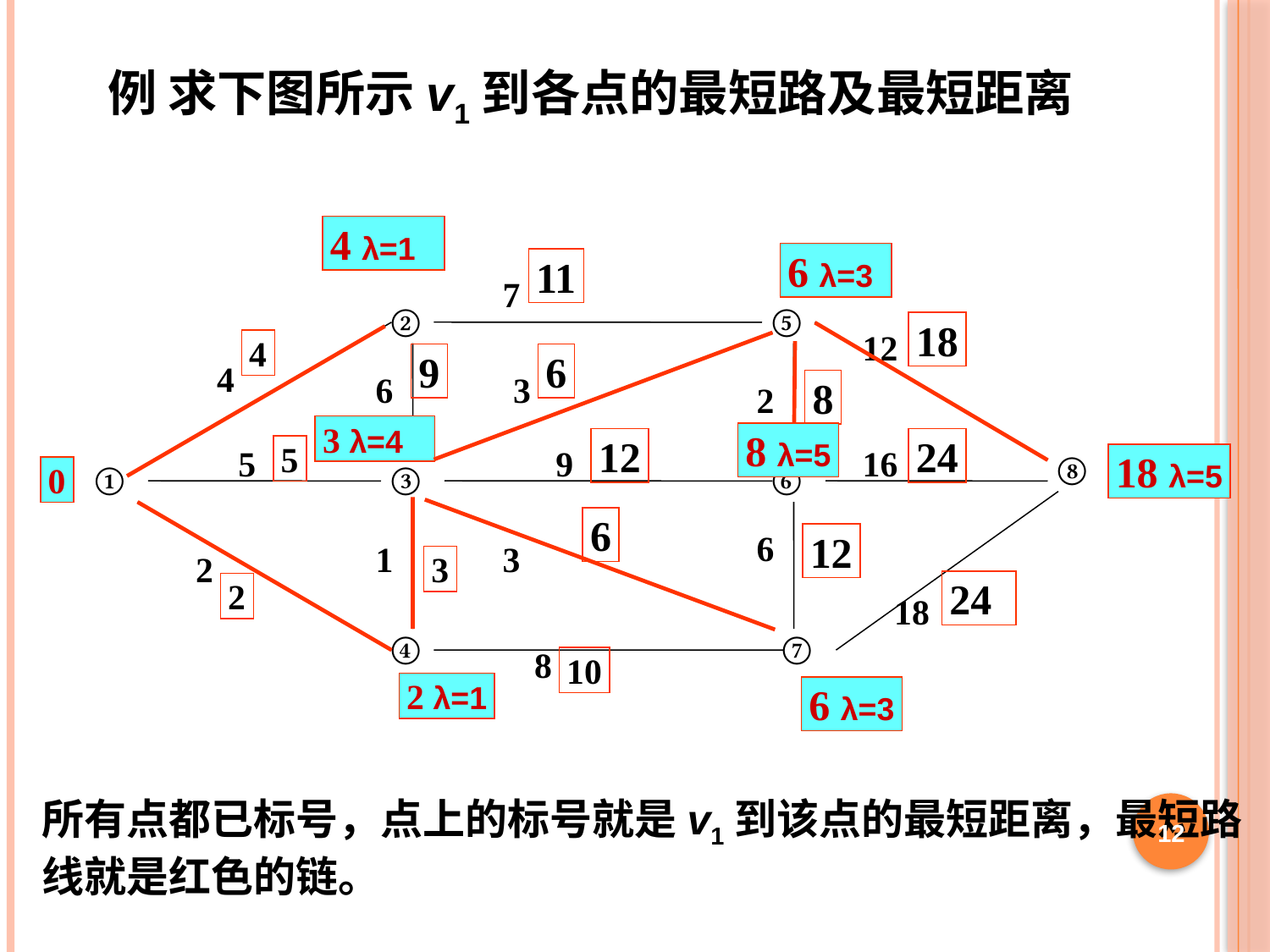

例 求下图所示v1到各点的最短路及最短距离
4 λ=1
6 λ=3
11
7
②
⑤

12

4
6
3
2
5
9
16
⑧
①
③
⑥

6
1
3
2
18
④
⑦
8

18

4

9
6
8
3 λ=4
8 λ=5
12
24
5
18 λ=5
0

6
12
3
24
2
10
2 λ=1
6 λ=3
所有点都已标号，点上的标号就是v1到该点的最短距离，最短路线就是红色的链。
12